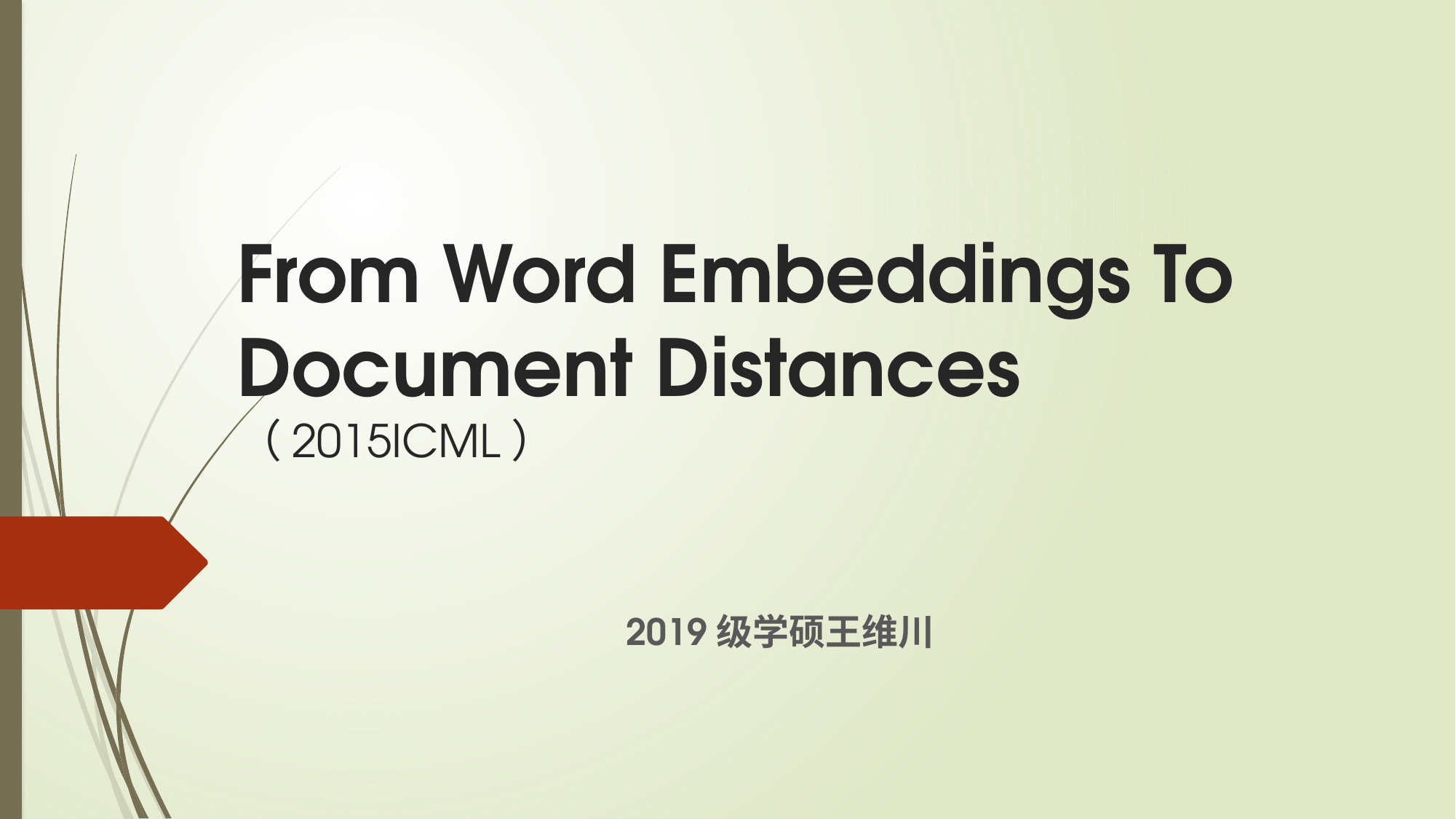

# From Word Embeddings To Document Distances （2015ICML）
												2019级学硕王维川